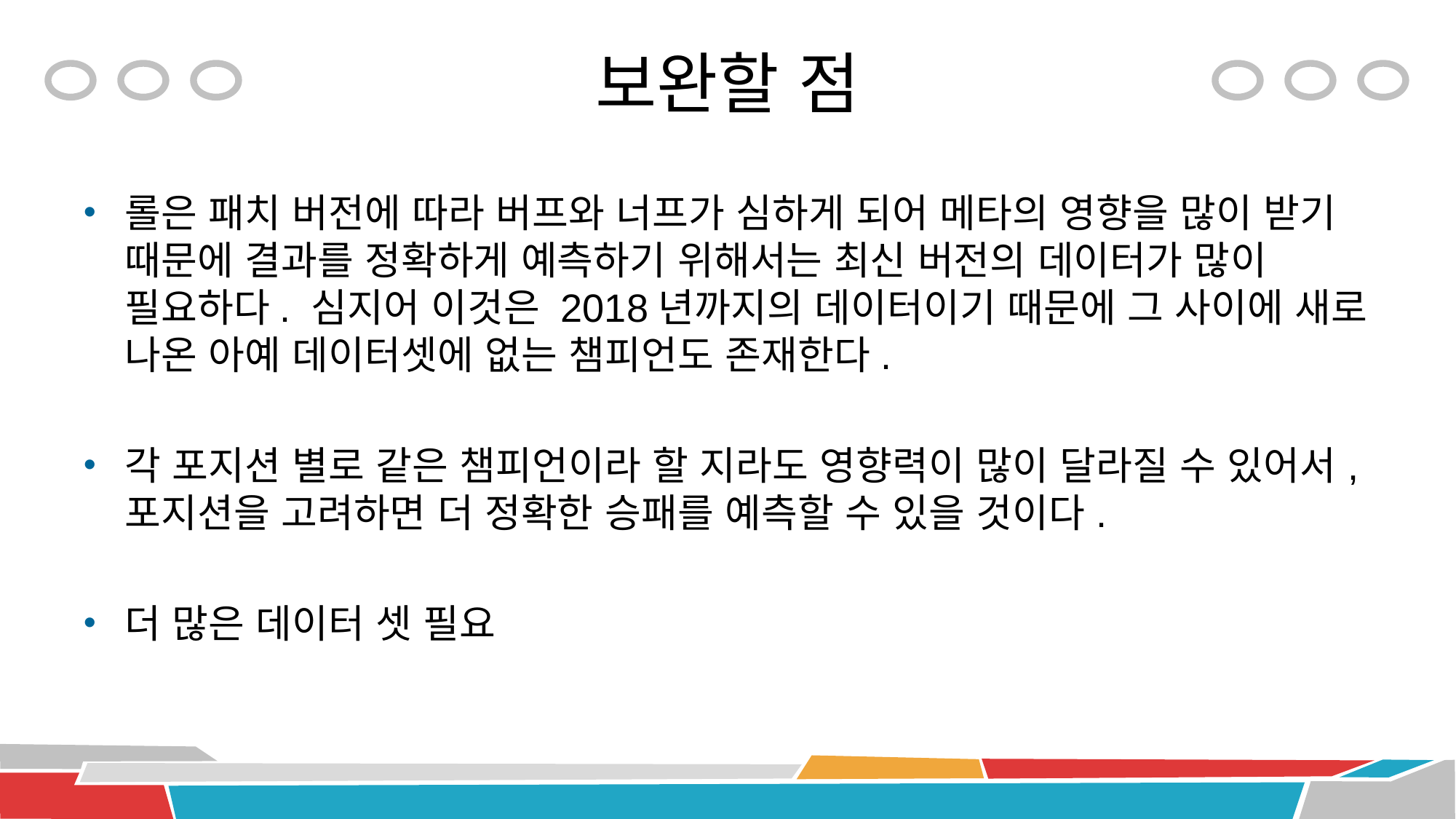

# 보완할 점
롤은 패치 버전에 따라 버프와 너프가 심하게 되어 메타의 영향을 많이 받기 때문에 결과를 정확하게 예측하기 위해서는 최신 버전의 데이터가 많이 필요하다. 심지어 이것은 2018년까지의 데이터이기 때문에 그 사이에 새로 나온 아예 데이터셋에 없는 챔피언도 존재한다.

각 포지션 별로 같은 챔피언이라 할 지라도 영향력이 많이 달라질 수 있어서, 포지션을 고려하면 더 정확한 승패를 예측할 수 있을 것이다.

더 많은 데이터 셋 필요